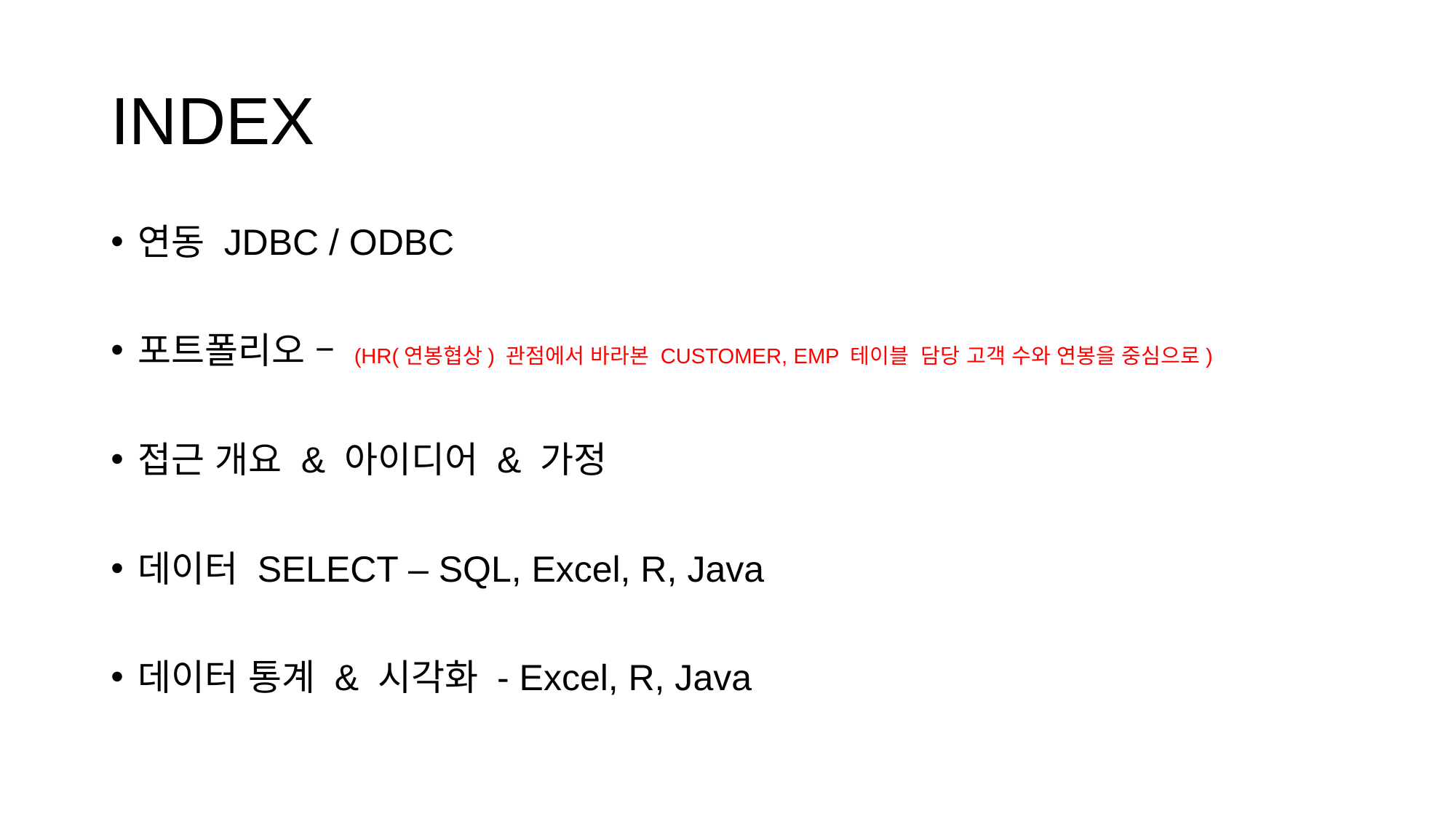

# INDEX
연동 JDBC / ODBC

포트폴리오 – (HR(연봉협상) 관점에서 바라본 CUSTOMER, EMP 테이블  담당 고객 수와 연봉을 중심으로)

접근 개요 & 아이디어 & 가정

데이터 SELECT – SQL, Excel, R, Java

데이터 통계 & 시각화 - Excel, R, Java